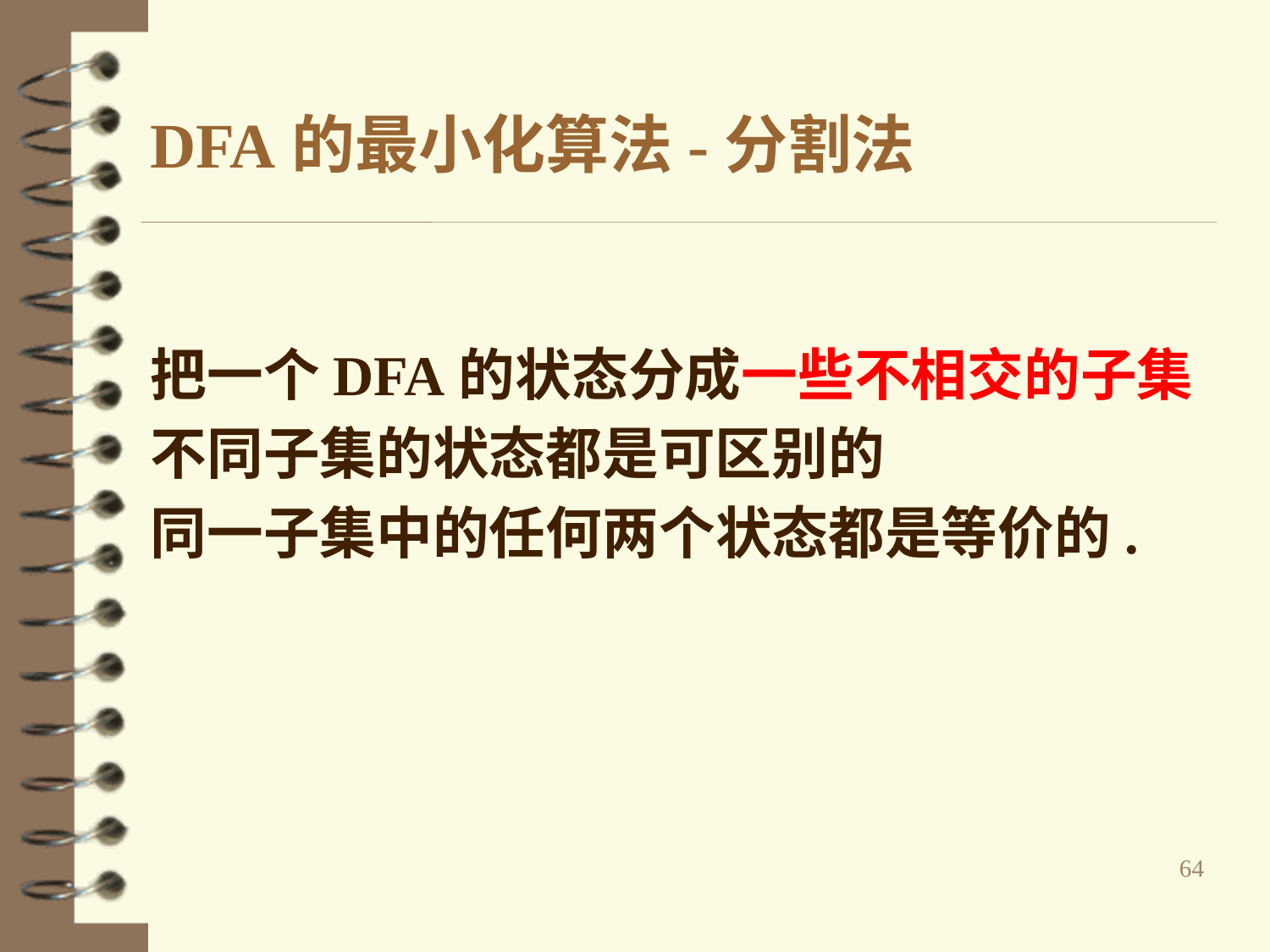

# DFA的最小化算法-分割法

把一个DFA的状态分成一些不相交的子集
不同子集的状态都是可区别的
同一子集中的任何两个状态都是等价的.

64